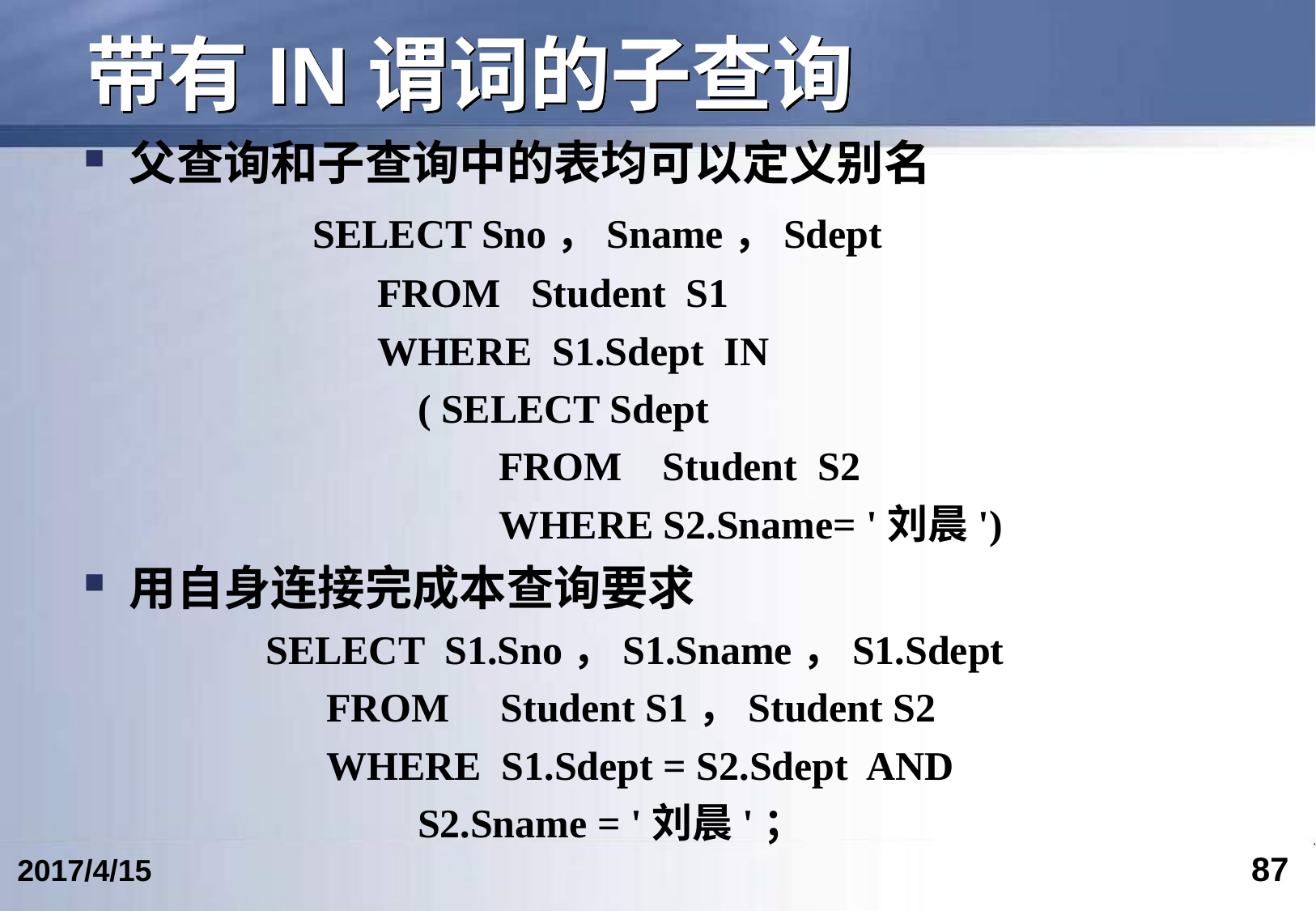

# 带有IN谓词的子查询
父查询和子查询中的表均可以定义别名
    SELECT Sno，Sname，Sdept
           FROM   Student  S1
           WHERE  S1.Sdept  IN
               ( SELECT Sdept
                       FROM    Student  S2
                       WHERE S2.Sname= '刘晨')
用自身连接完成本查询要求
SELECT  S1.Sno，S1.Sname，S1.Sdept
      FROM     Student S1，Student S2
      WHERE  S1.Sdept = S2.Sdept  AND
               S2.Sname = '刘晨'；
87
2017/4/15